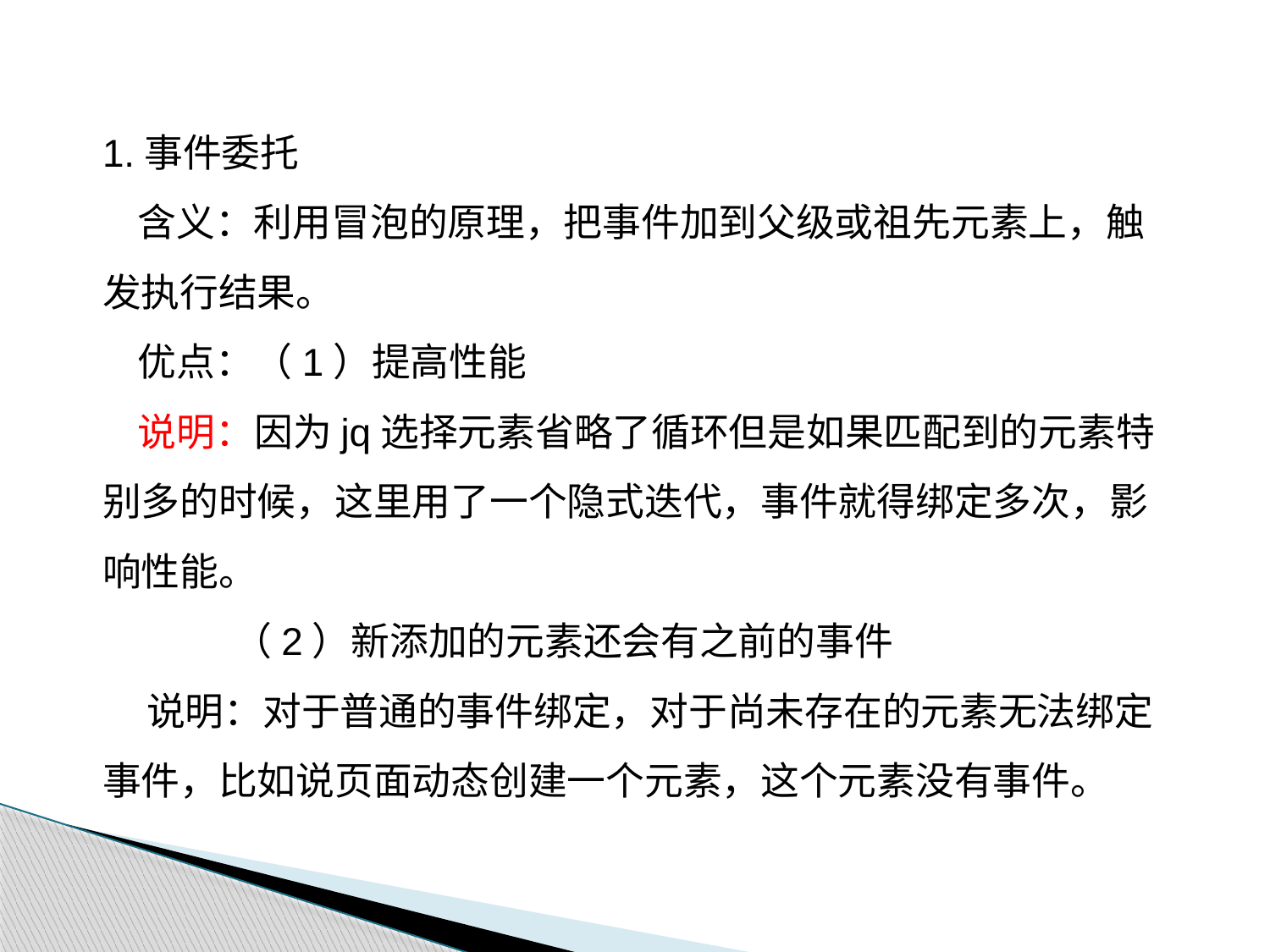

1.事件委托
   含义：利用冒泡的原理，把事件加到父级或祖先元素上，触发执行结果。
   优点：（1）提高性能
   说明：因为jq选择元素省略了循环但是如果匹配到的元素特别多的时候，这里用了一个隐式迭代，事件就得绑定多次，影响性能。
              （2）新添加的元素还会有之前的事件
    说明：对于普通的事件绑定，对于尚未存在的元素无法绑定事件，比如说页面动态创建一个元素，这个元素没有事件。